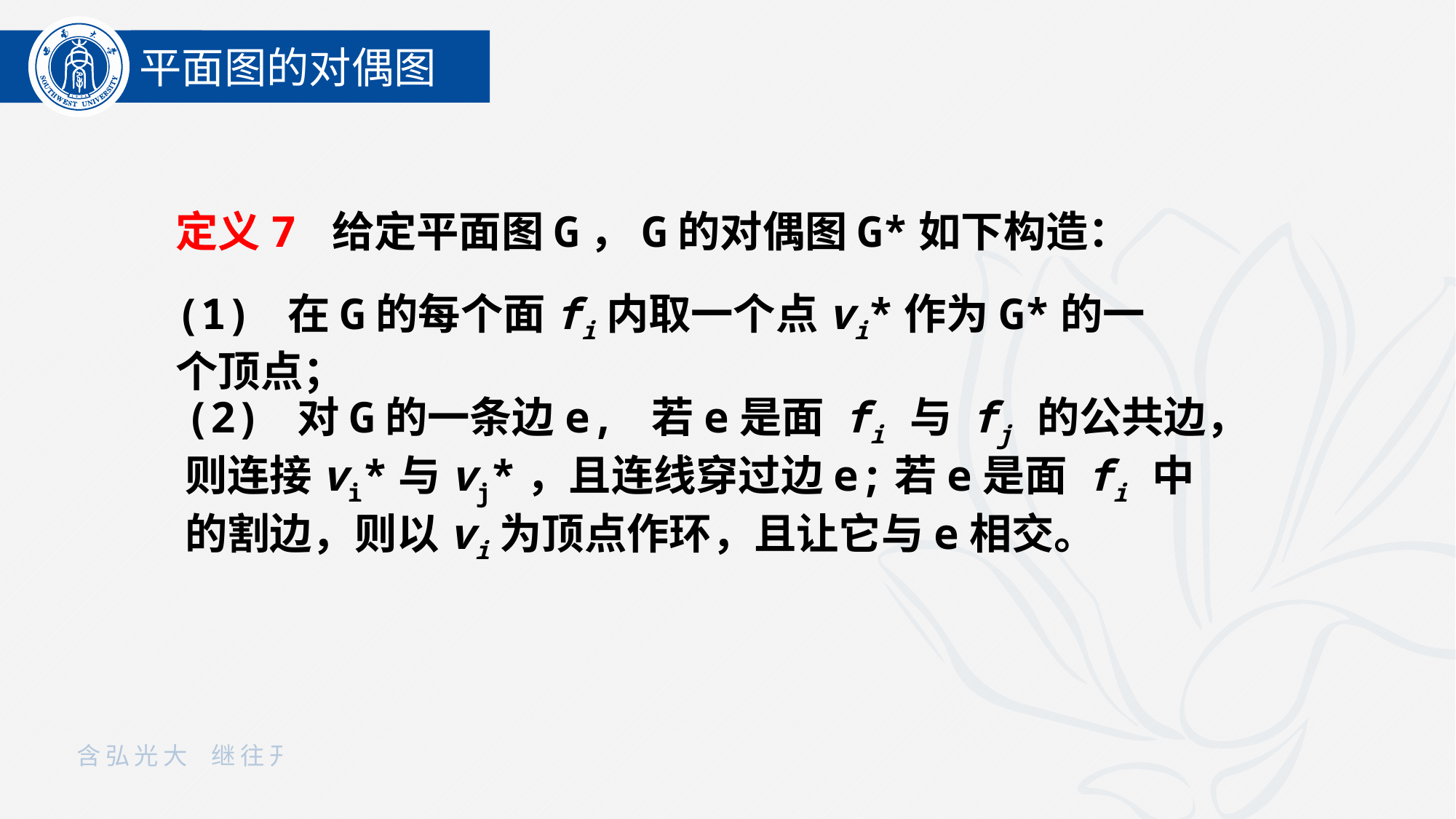

平面图的对偶图
定义7 给定平面图G，G的对偶图G*如下构造：
(1) 在G的每个面fi内取一个点vi*作为G*的一个顶点；
(2) 对G的一条边e, 若e是面 fi 与 fj 的公共边，则连接vi*与vj*，且连线穿过边e;若e是面 fi 中的割边，则以vi为顶点作环，且让它与e相交。